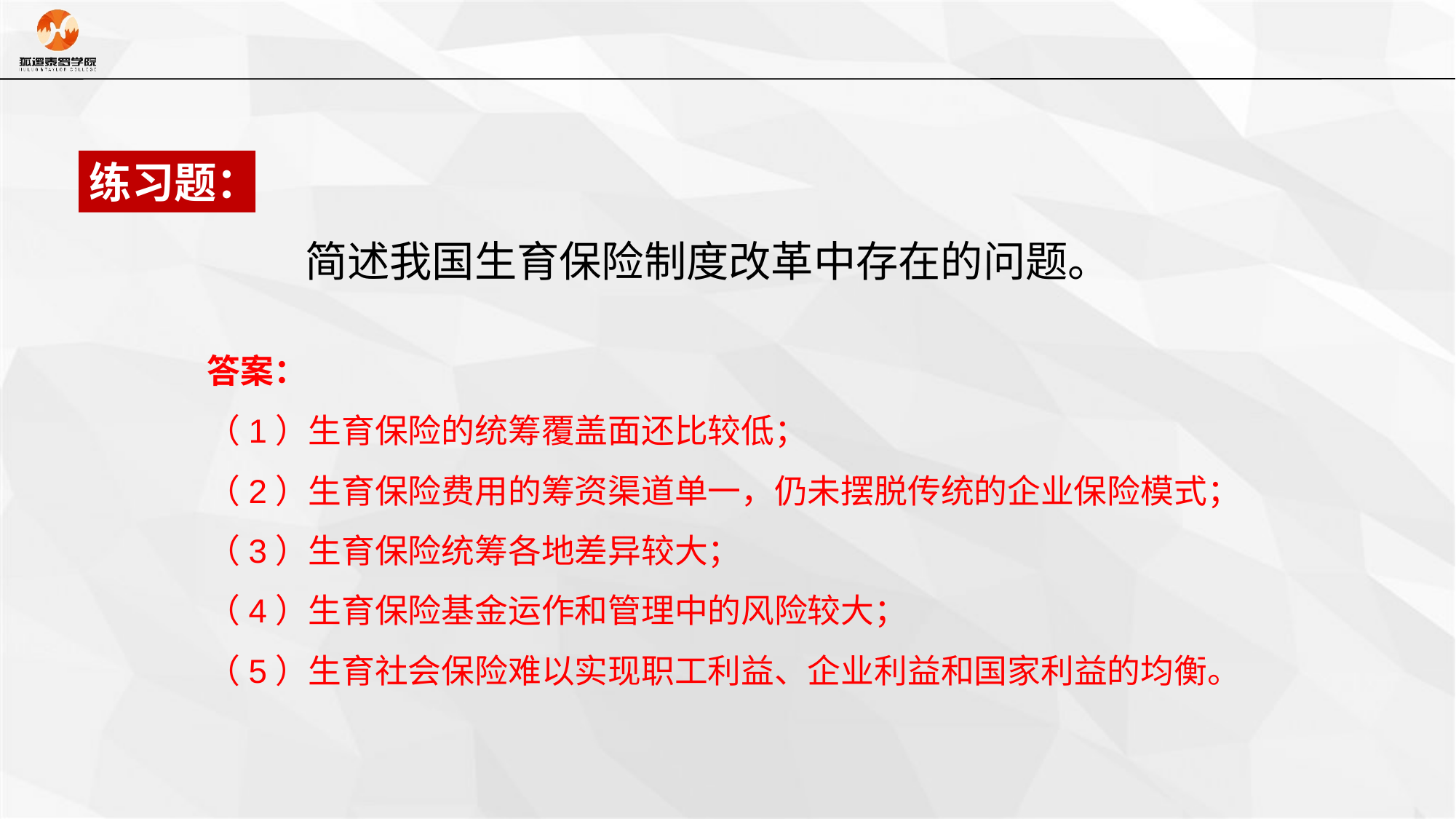

练习题：
简述我国生育保险制度改革中存在的问题。
答案：
（1）生育保险的统筹覆盖面还比较低；
（2）生育保险费用的筹资渠道单一，仍未摆脱传统的企业保险模式；
（3）生育保险统筹各地差异较大；
（4）生育保险基金运作和管理中的风险较大；
（5）生育社会保险难以实现职工利益、企业利益和国家利益的均衡。